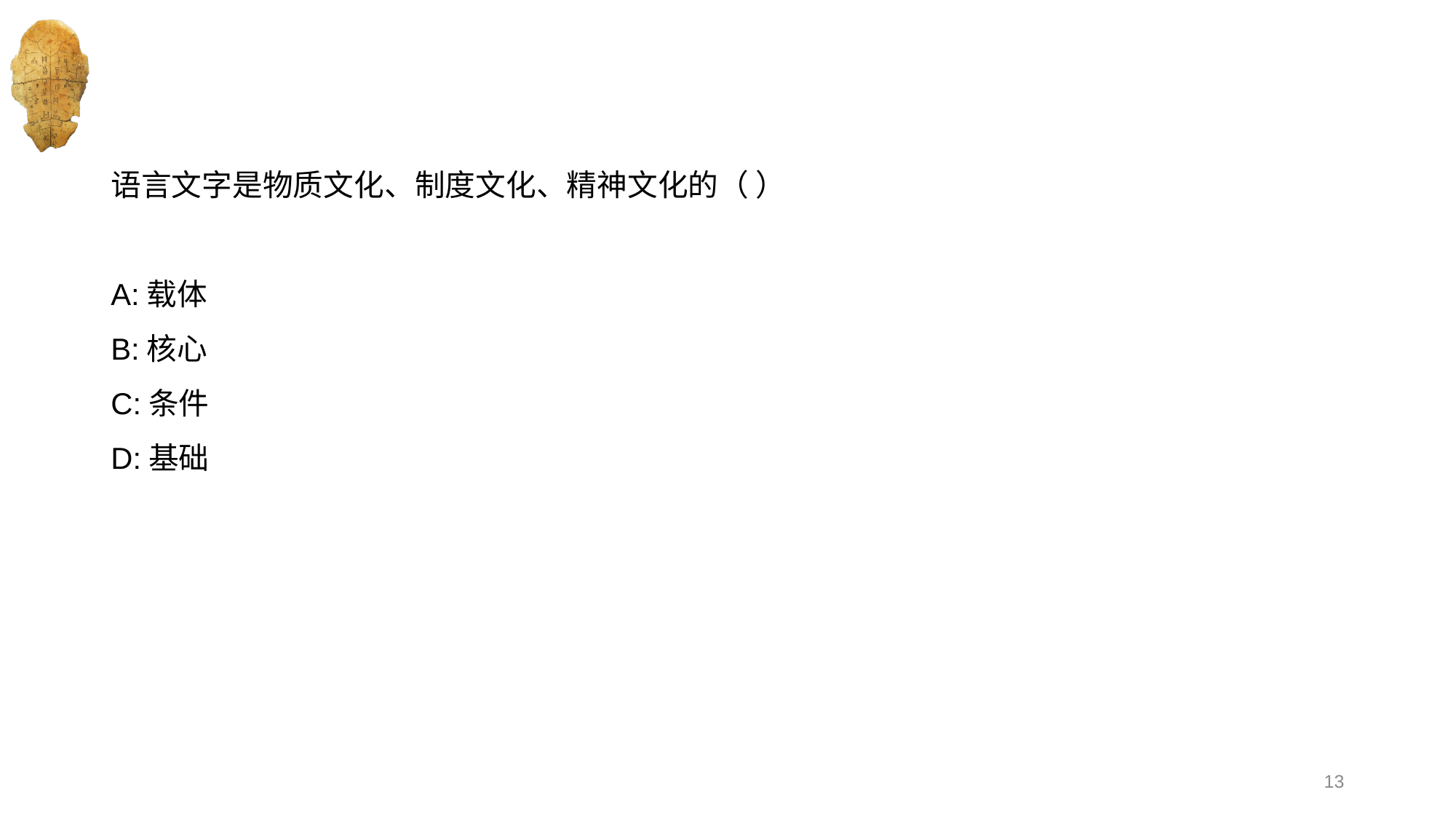

#
语言文字是物质文化、制度文化、精神文化的（ ）

A:载体
B:核心
C:条件
D:基础

13